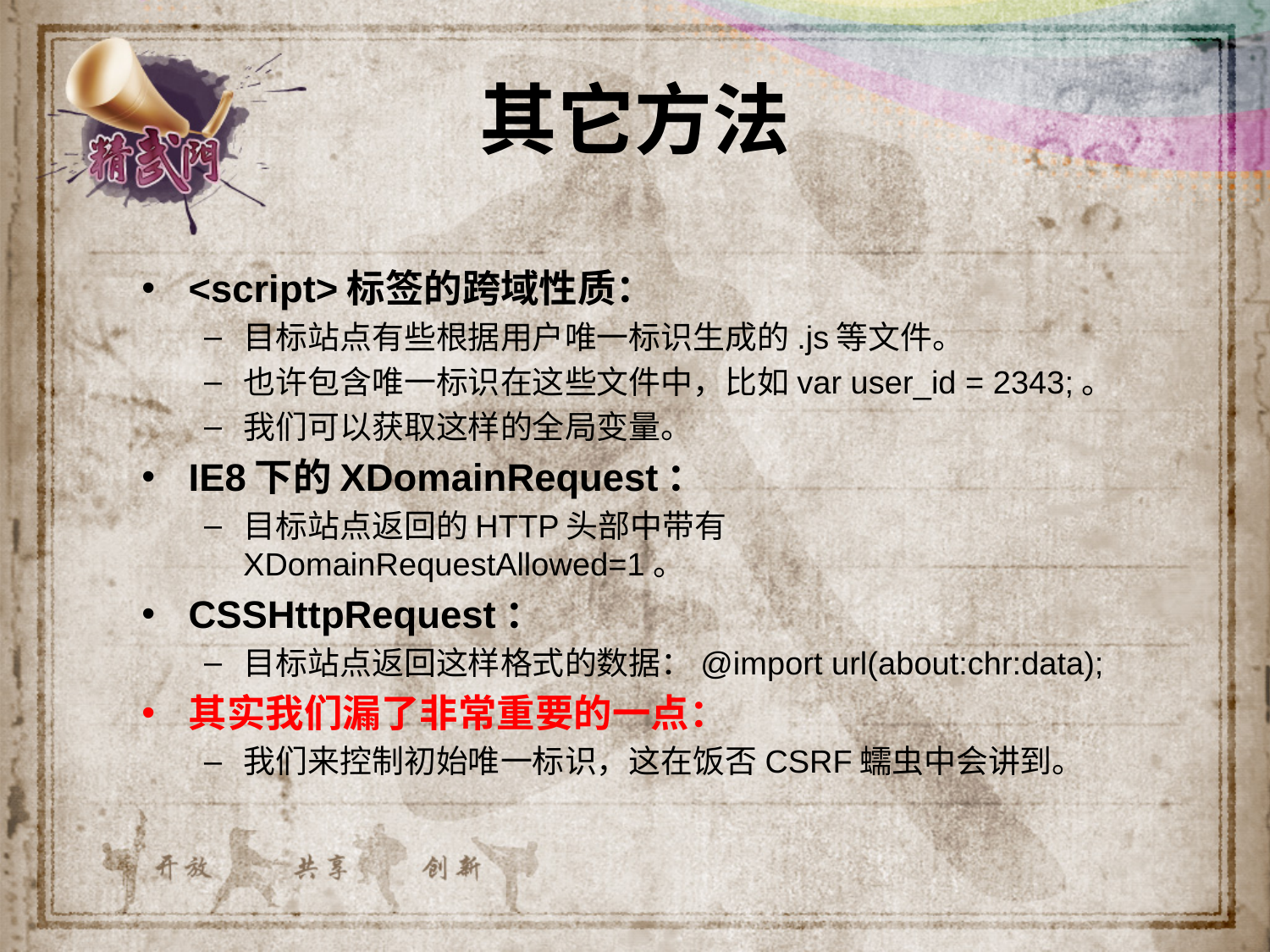

# 其它方法
<script>标签的跨域性质：
目标站点有些根据用户唯一标识生成的.js等文件。
也许包含唯一标识在这些文件中，比如var user_id = 2343;。
我们可以获取这样的全局变量。
IE8下的XDomainRequest：
目标站点返回的HTTP头部中带有XDomainRequestAllowed=1。
CSSHttpRequest：
目标站点返回这样格式的数据：@import url(about:chr:data);
其实我们漏了非常重要的一点：
我们来控制初始唯一标识，这在饭否CSRF蠕虫中会讲到。